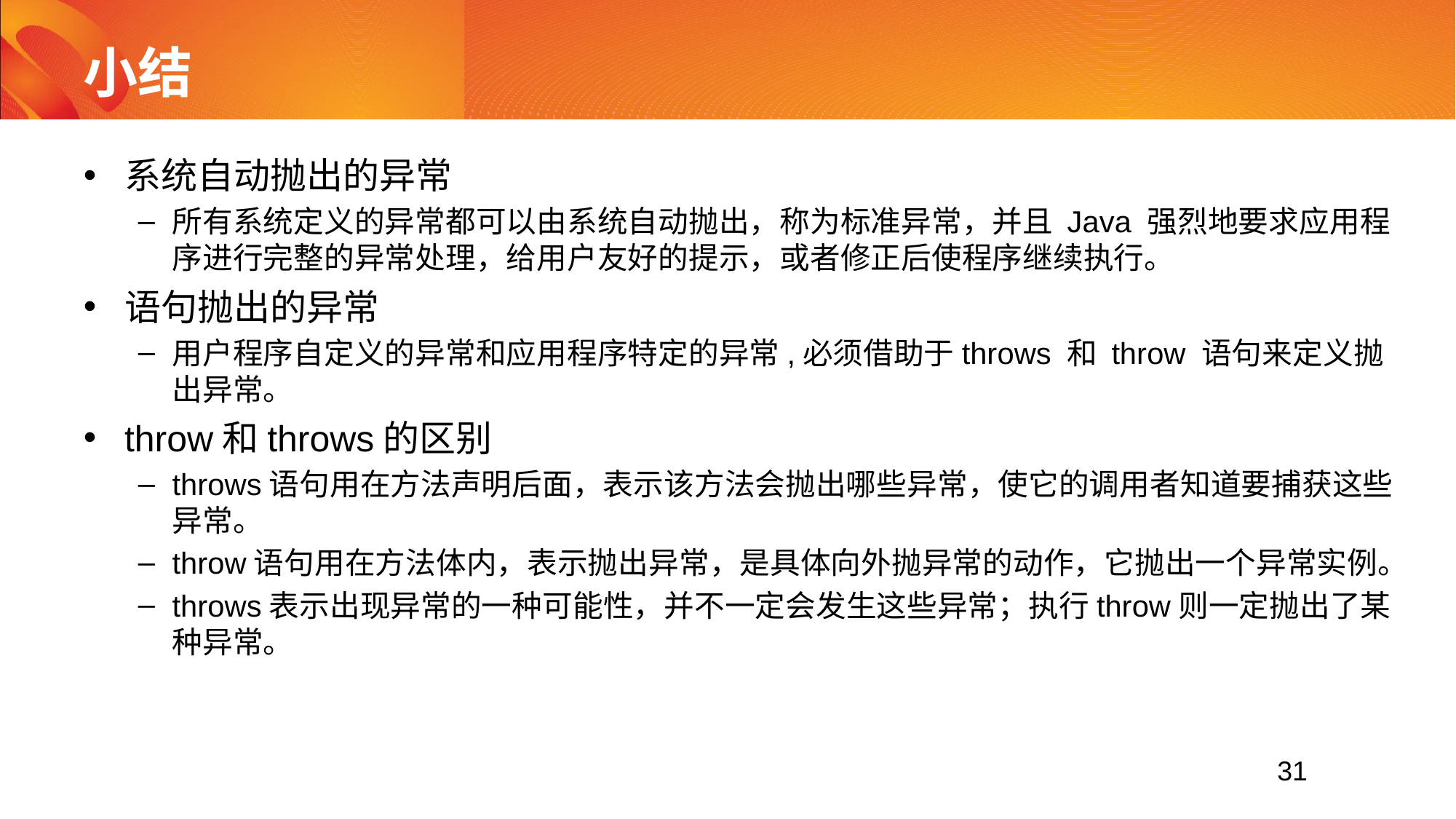

# 小结
系统自动抛出的异常
所有系统定义的异常都可以由系统自动抛出，称为标准异常，并且 Java 强烈地要求应用程序进行完整的异常处理，给用户友好的提示，或者修正后使程序继续执行。
语句抛出的异常
用户程序自定义的异常和应用程序特定的异常,必须借助于throws 和 throw 语句来定义抛出异常。
throw和throws的区别
throws语句用在方法声明后面，表示该方法会抛出哪些异常，使它的调用者知道要捕获这些异常。
throw语句用在方法体内，表示抛出异常，是具体向外抛异常的动作，它抛出一个异常实例。
throws表示出现异常的一种可能性，并不一定会发生这些异常；执行throw则一定抛出了某种异常。